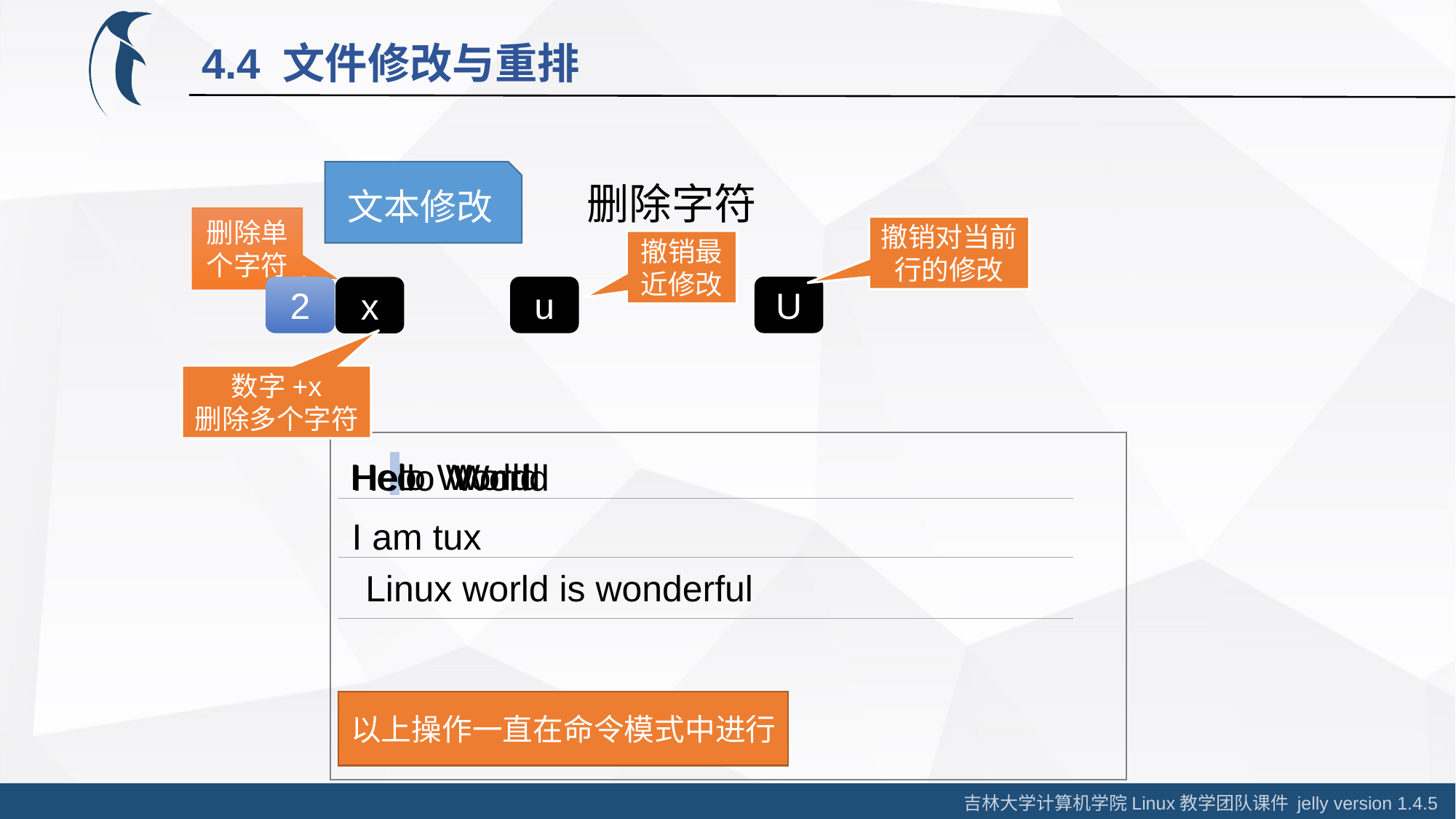

4.4 文件修改与重排
文本修改
删除字符
删除单个字符
撤销对当前行的修改
撤销最近修改
2
u
U
x
数字+x
删除多个字符

Helo  World
Heo  World
Hello  World

I am tux
Linux world is wonderful
以上操作一直在命令模式中进行